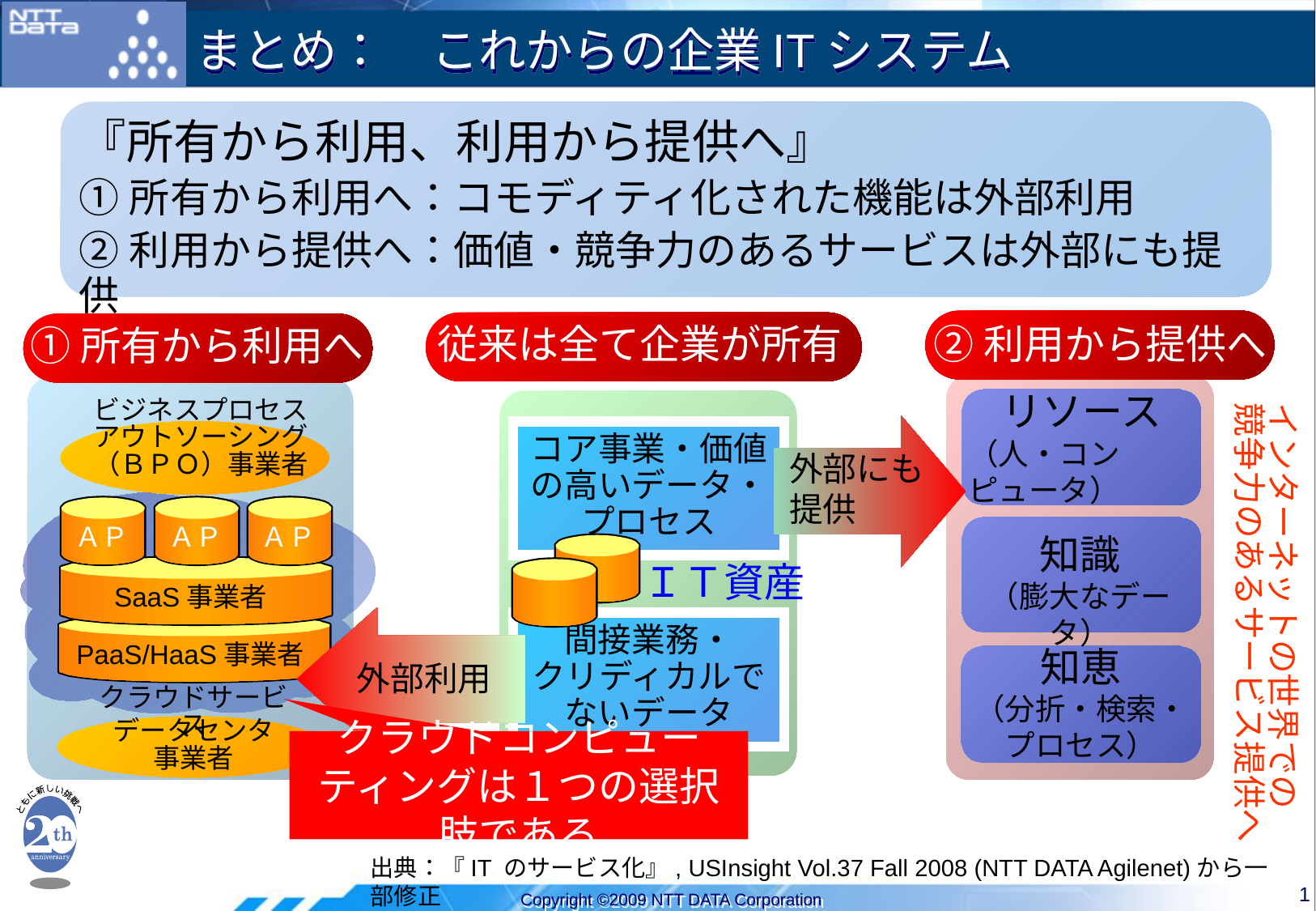

# まとめ：　これからの企業ITシステム
『所有から利用、利用から提供へ』
①所有から利用へ：コモディティ化された機能は外部利用
②利用から提供へ：価値・競争力のあるサービスは外部にも提供

②利用から提供へ
従来は全て企業が所有

①所有から利用へ
リソース
（人・コンピュータ）
インターネットの世界での
競争力のあるサービス提供へ
ビジネスプロセス
アウトソーシング
（ＢＰＯ）事業者

コア事業・価値の高いデータ・
プロセス

外部にも提供

ＡＰ

ＡＰ

ＡＰ

知識
（膨大なデータ）

ＩＴ資産

SaaS事業者

間接業務・
クリディカルでないデータ

PaaS/HaaS事業者
知恵
（分折・検索・
プロセス）
外部利用
クラウドサービス
データセンタ
事業者

クラウドコンピューティングは１つの選択肢である
出典：『IT のサービス化』, USInsight Vol.37 Fall 2008 (NTT DATA Agilenet)から一部修正
1